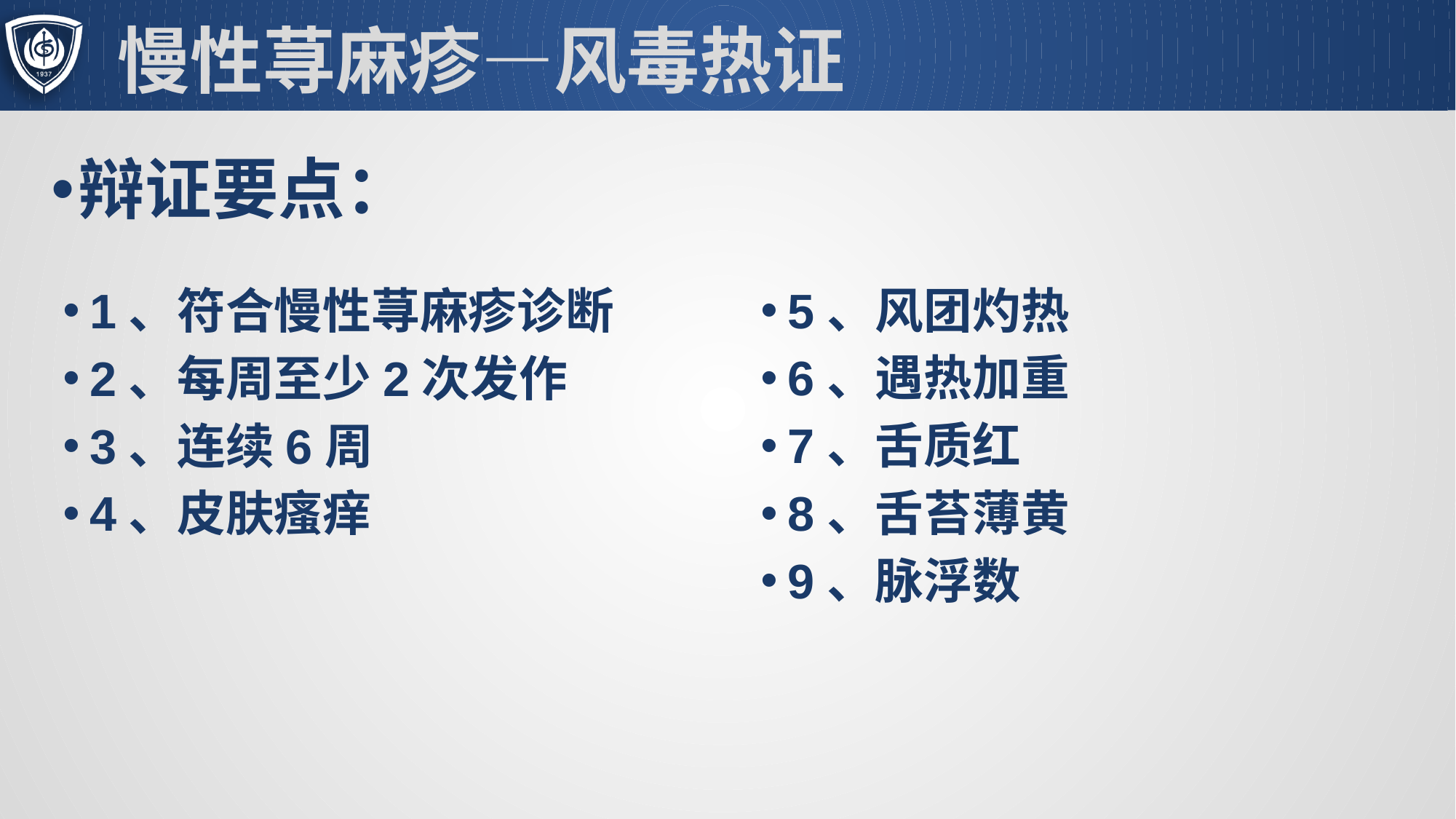

# 慢性荨麻疹—风毒热证
辩证要点：

5、风团灼热
6、遇热加重
7、舌质红
8、舌苔薄黄
9、脉浮数
1、符合慢性荨麻疹诊断
2、每周至少2次发作
3、连续6周
4、皮肤瘙痒